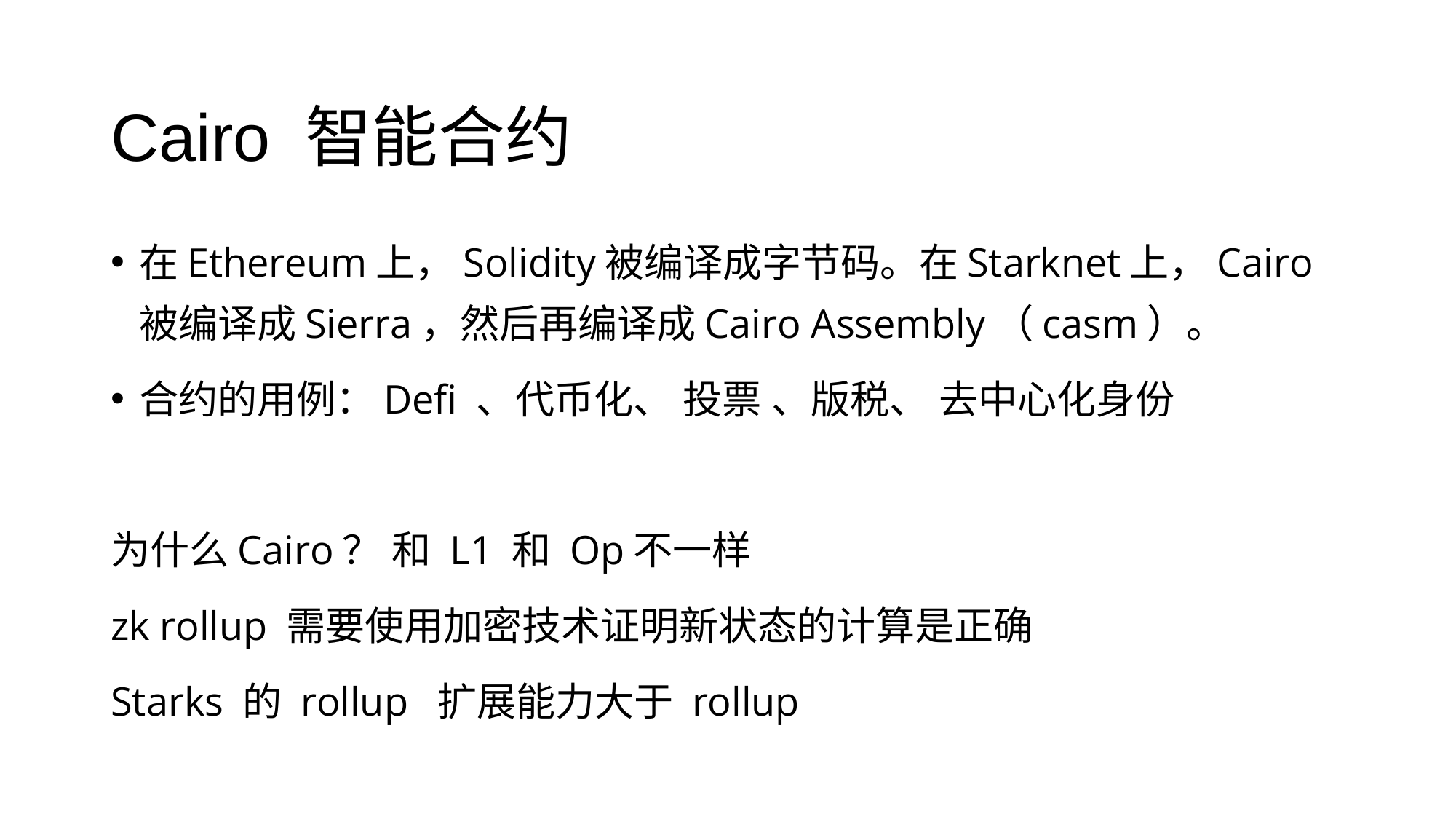

# Cairo 智能合约
在Ethereum上，Solidity被编译成字节码。在Starknet上，Cairo被编译成Sierra，然后再编译成Cairo Assembly（casm）。
合约的用例：Defi 、代币化、 投票 、版税、 去中心化身份

为什么Cairo？ 和 L1 和 Op不一样
zk rollup 需要使用加密技术证明新状态的计算是正确
Starks 的 rollup  扩展能力大于 rollup